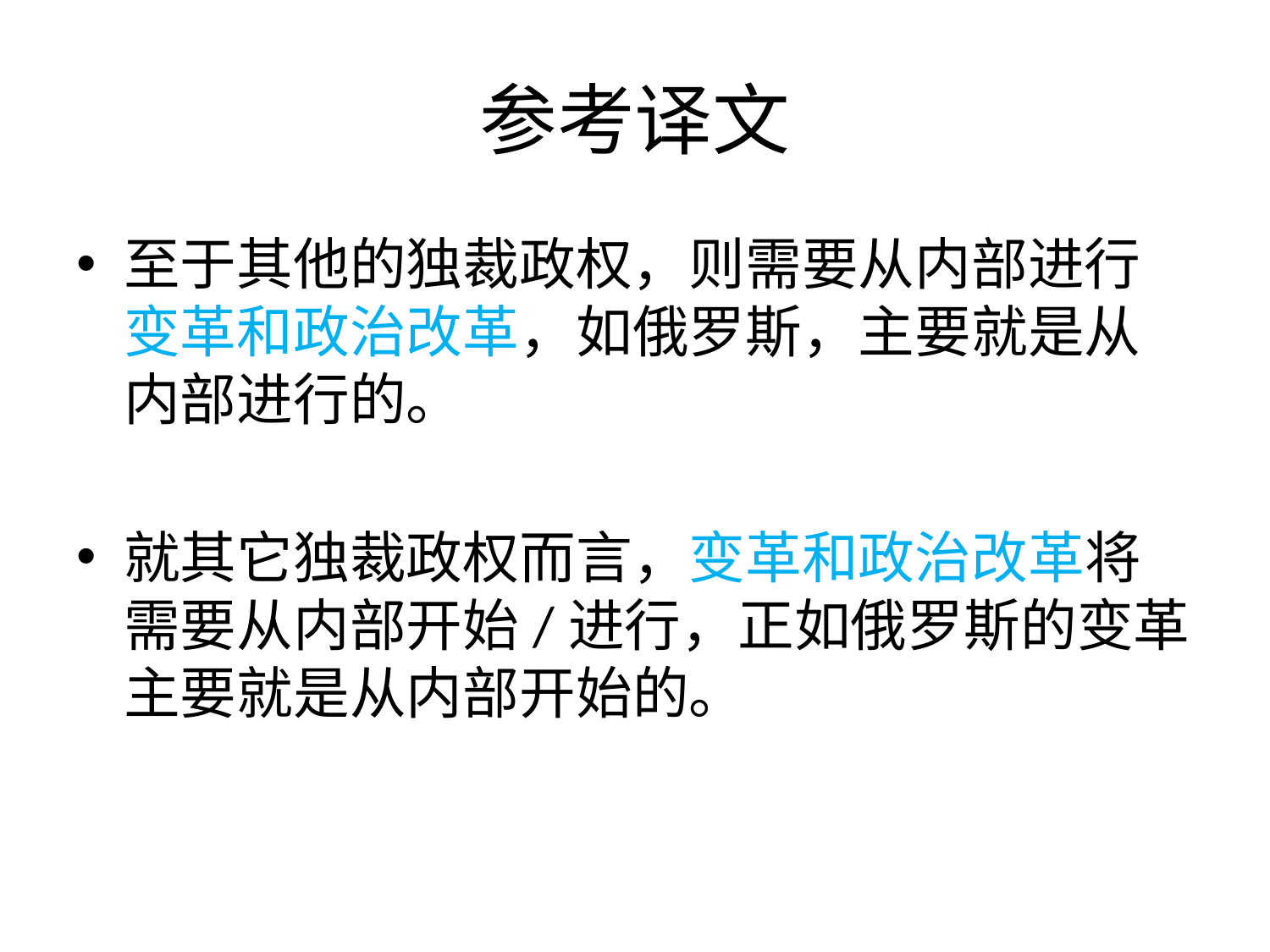

# 参考译文
至于其他的独裁政权，则需要从内部进行变革和政治改革，如俄罗斯，主要就是从内部进行的。

就其它独裁政权而言，变革和政治改革将需要从内部开始/进行，正如俄罗斯的变革主要就是从内部开始的。